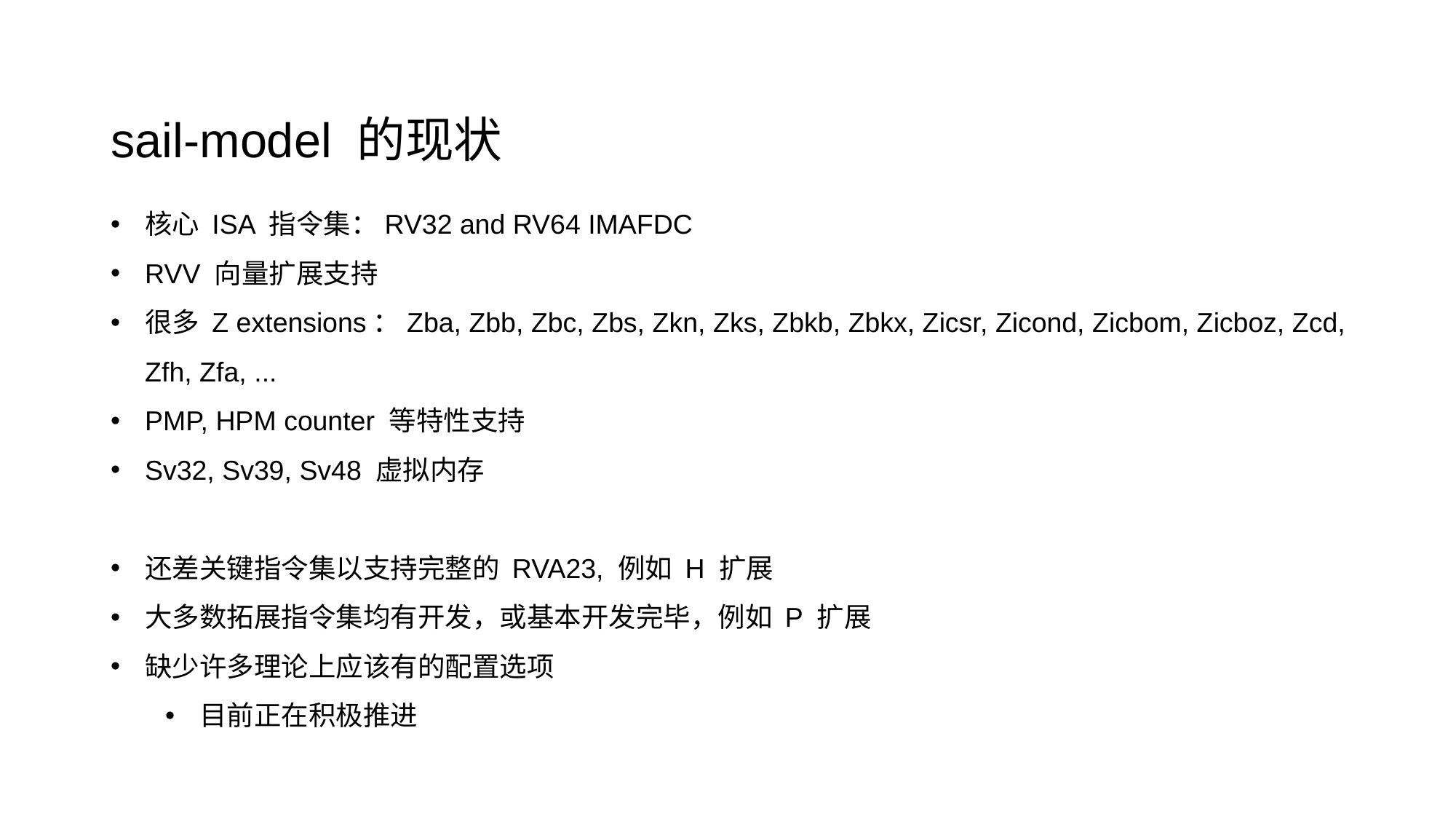

# sail-model 的现状
核心 ISA 指令集：RV32 and RV64 IMAFDC
RVV 向量扩展支持
很多 Z extensions：Zba, Zbb, Zbc, Zbs, Zkn, Zks, Zbkb, Zbkx, Zicsr, Zicond, Zicbom, Zicboz, Zcd, Zfh, Zfa, ...
PMP, HPM counter 等特性支持
Sv32, Sv39, Sv48 虚拟内存

还差关键指令集以支持完整的 RVA23, 例如 H 扩展
大多数拓展指令集均有开发，或基本开发完毕，例如 P 扩展
缺少许多理论上应该有的配置选项
目前正在积极推进